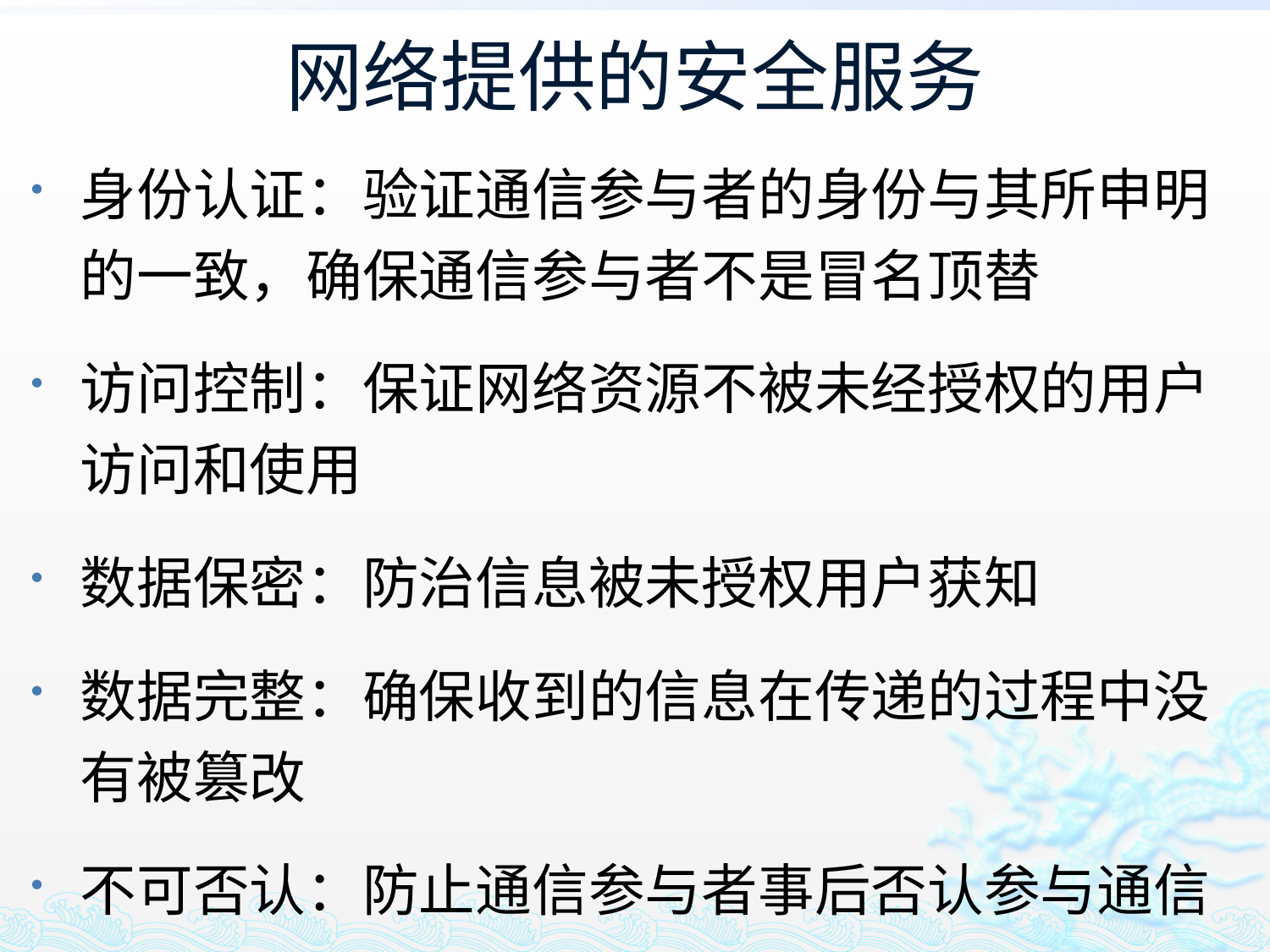

# 网络提供的安全服务
身份认证：验证通信参与者的身份与其所申明的一致，确保通信参与者不是冒名顶替
访问控制：保证网络资源不被未经授权的用户访问和使用
数据保密：防治信息被未授权用户获知
数据完整：确保收到的信息在传递的过程中没有被篡改
不可否认：防止通信参与者事后否认参与通信